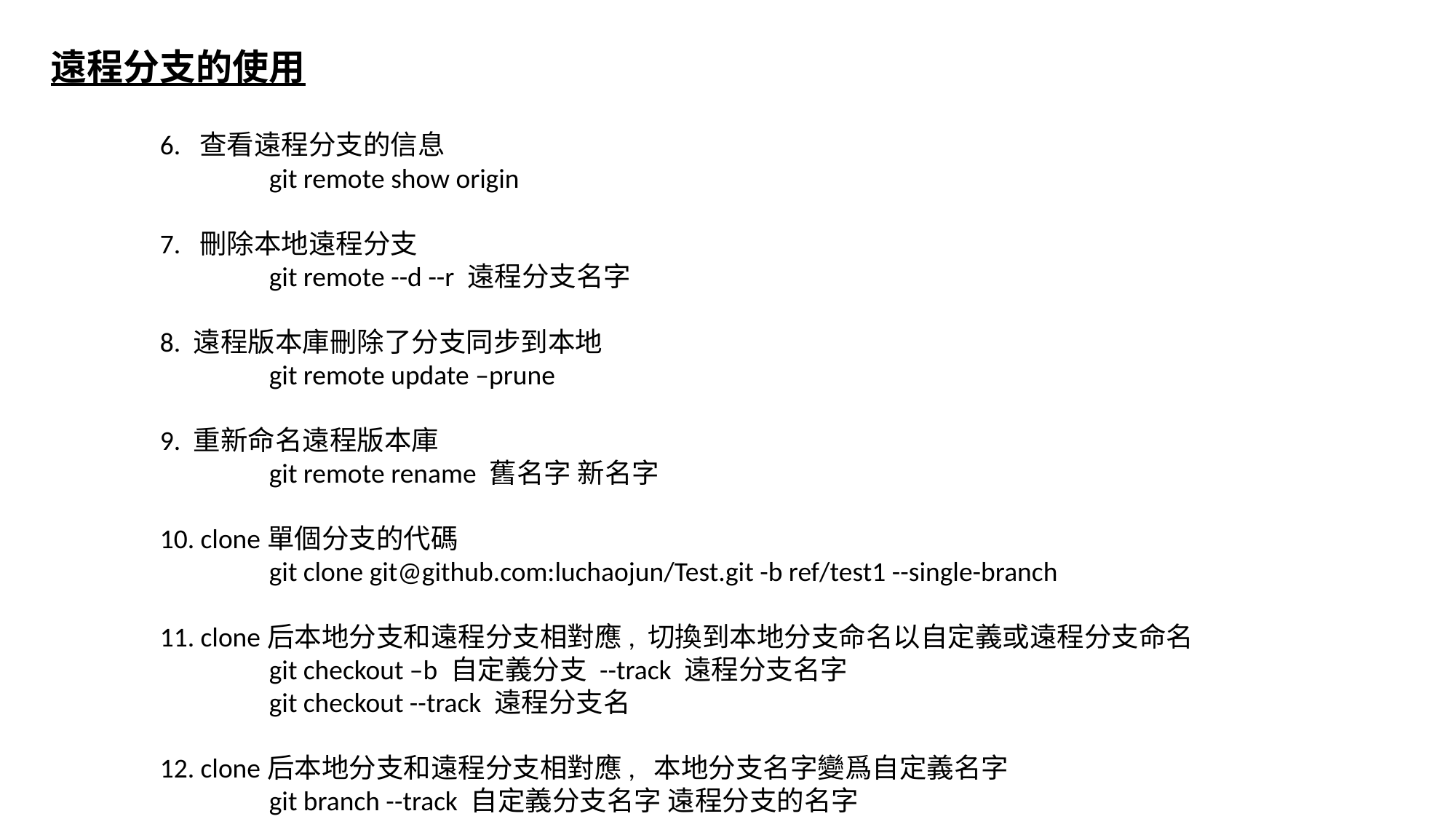

遠程分支的使用

	6.  查看遠程分支的信息
		git remote show origin

	7.  刪除本地遠程分支
		git remote --d --r 遠程分支名字

	8. 遠程版本庫刪除了分支同步到本地
		git remote update –prune

	9. 重新命名遠程版本庫
		git remote rename 舊名字 新名字

	10. clone單個分支的代碼
		git clone git@github.com:luchaojun/Test.git -b ref/test1 --single-branch

	11. clone后本地分支和遠程分支相對應, 切換到本地分支命名以自定義或遠程分支命名
		git checkout –b 自定義分支 --track 遠程分支名字
		git checkout --track 遠程分支名

	12. clone后本地分支和遠程分支相對應,  本地分支名字變爲自定義名字
		git branch --track 自定義分支名字 遠程分支的名字